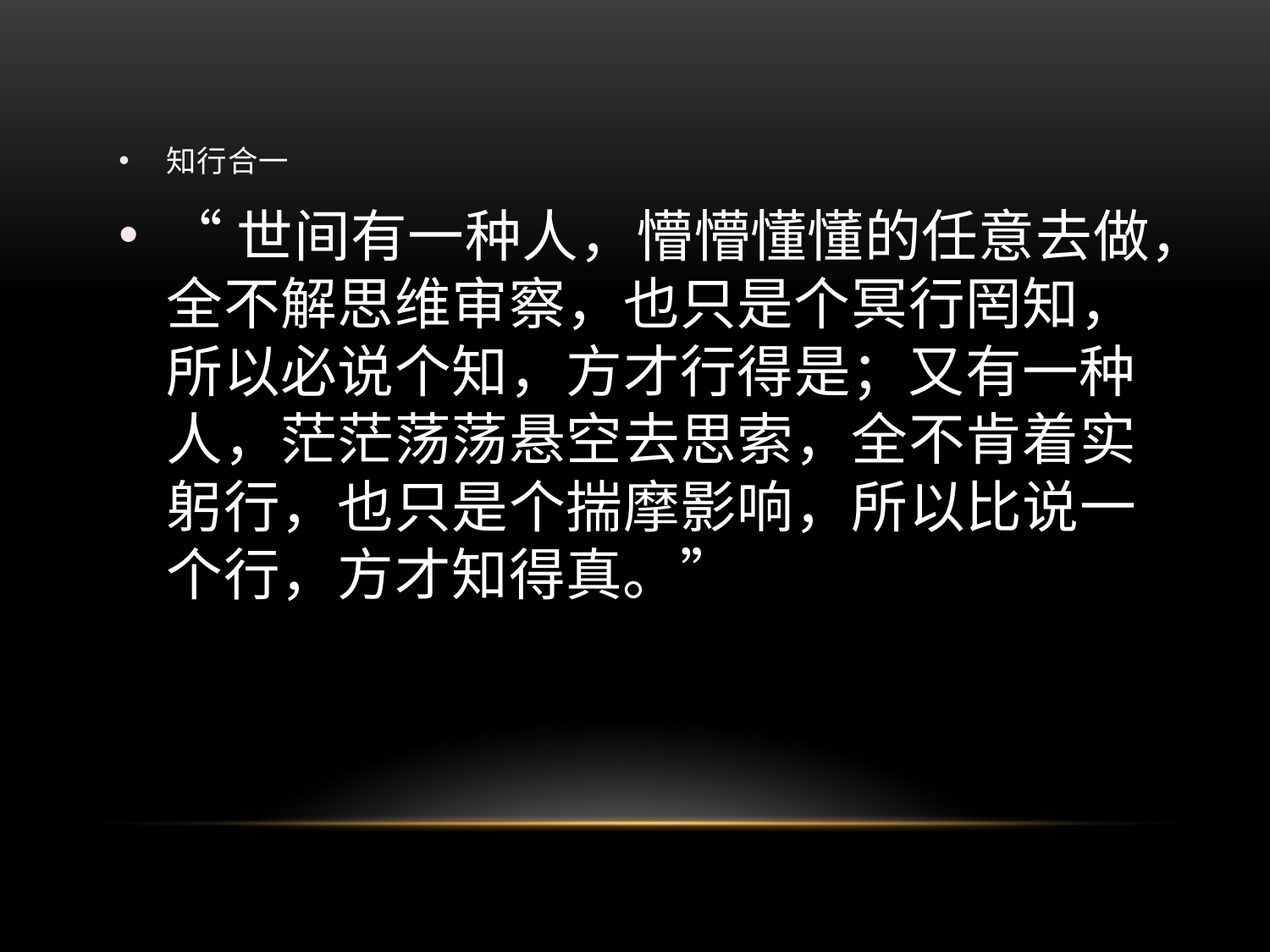

知行合一
“世间有一种人，懵懵懂懂的任意去做，全不解思维审察，也只是个冥行罔知，所以必说个知，方才行得是；又有一种人，茫茫荡荡悬空去思索，全不肯着实躬行，也只是个揣摩影响，所以比说一个行，方才知得真。”